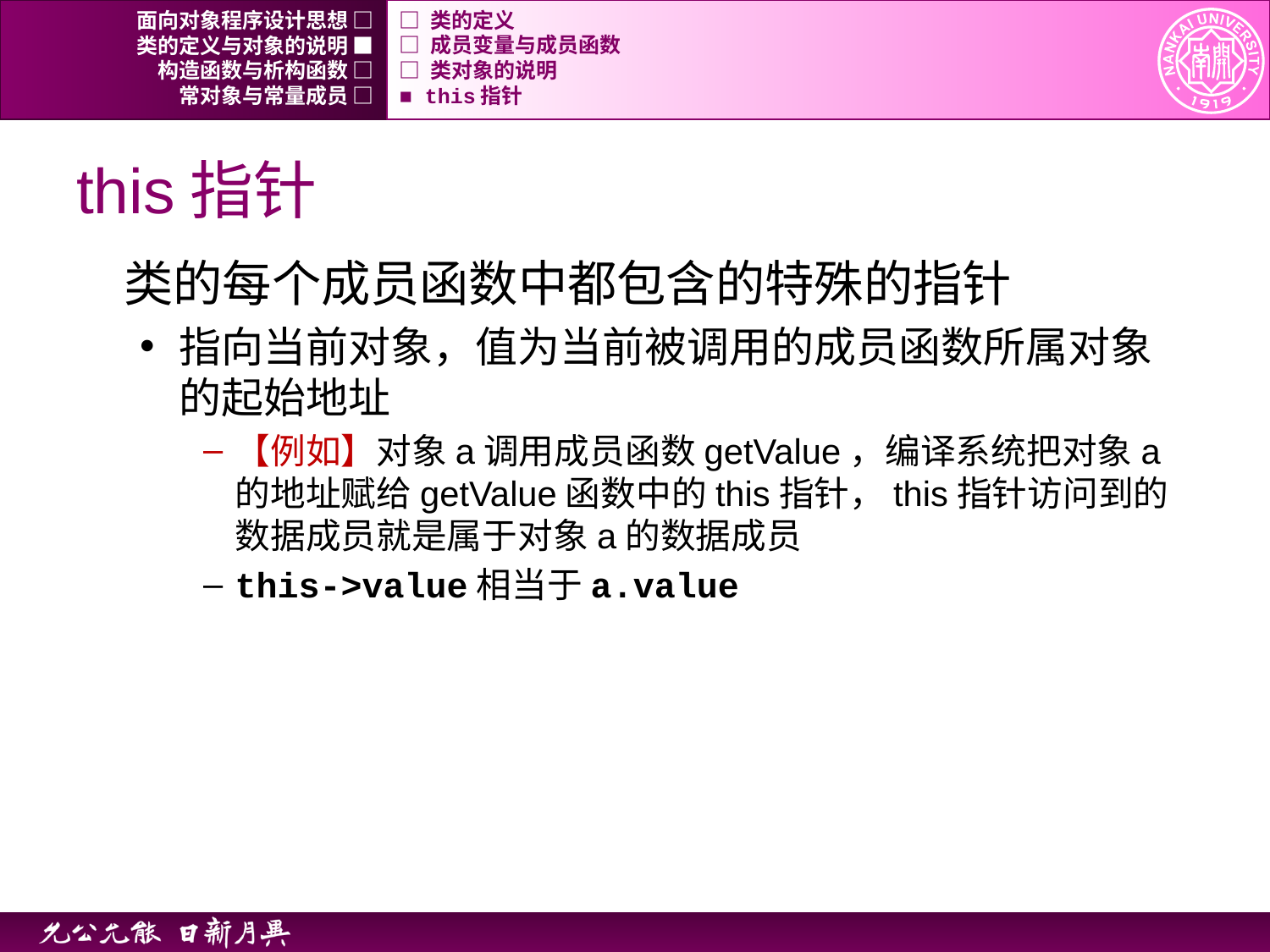

面向对象程序设计思想 □
□ 类的定义
类的定义与对象的说明 ■
□ 成员变量与成员函数
构造函数与析构函数 □
□ 类对象的说明
常对象与常量成员 □

■ this指针
# this指针
类的每个成员函数中都包含的特殊的指针
指向当前对象，值为当前被调用的成员函数所属对象的起始地址
【例如】对象a调用成员函数getValue，编译系统把对象a的地址赋给getValue函数中的this指针，this指针访问到的数据成员就是属于对象a的数据成员
this->value相当于a.value